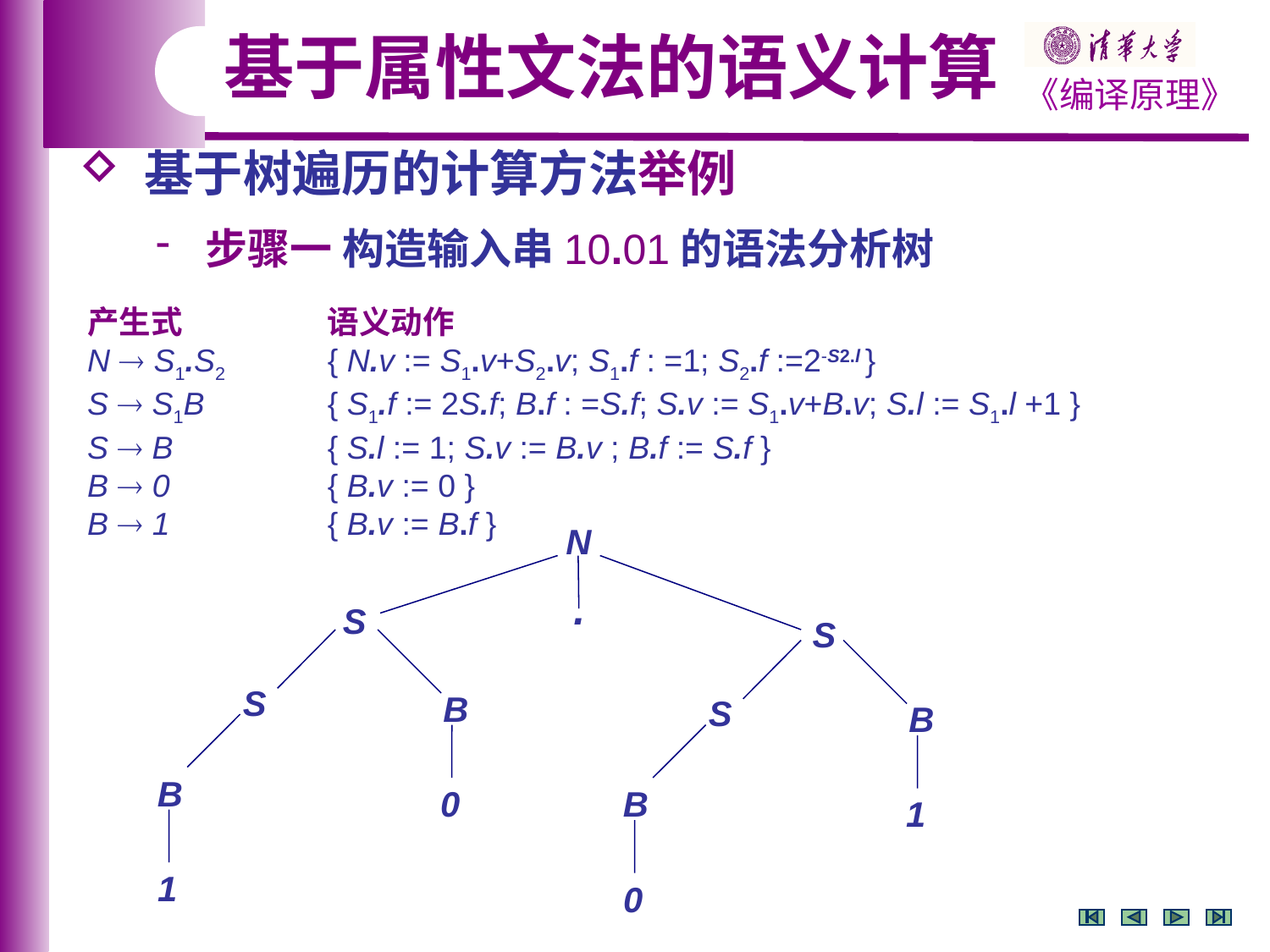

基于属性文法的语义计算
 基于树遍历的计算方法举例
 步骤一 构造输入串10.01的语法分析树
产生式
N → S1.S2
S → S1B
S → B
B → 0
B → 1
语义动作
{ N.v := S1.v+S2.v; S1.f : =1; S2.f :=2-S2.l }
{ S1.f := 2S.f; B.f : =S.f; S.v := S1.v+B.v; S.l := S1.l +1 }
{ S.l := 1; S.v := B.v ; B.f := S.f }
{ B.v := 0 }
{ B.v := B.f }
N

.
S
S

S
B
S
B

B
0
B
1

1
0